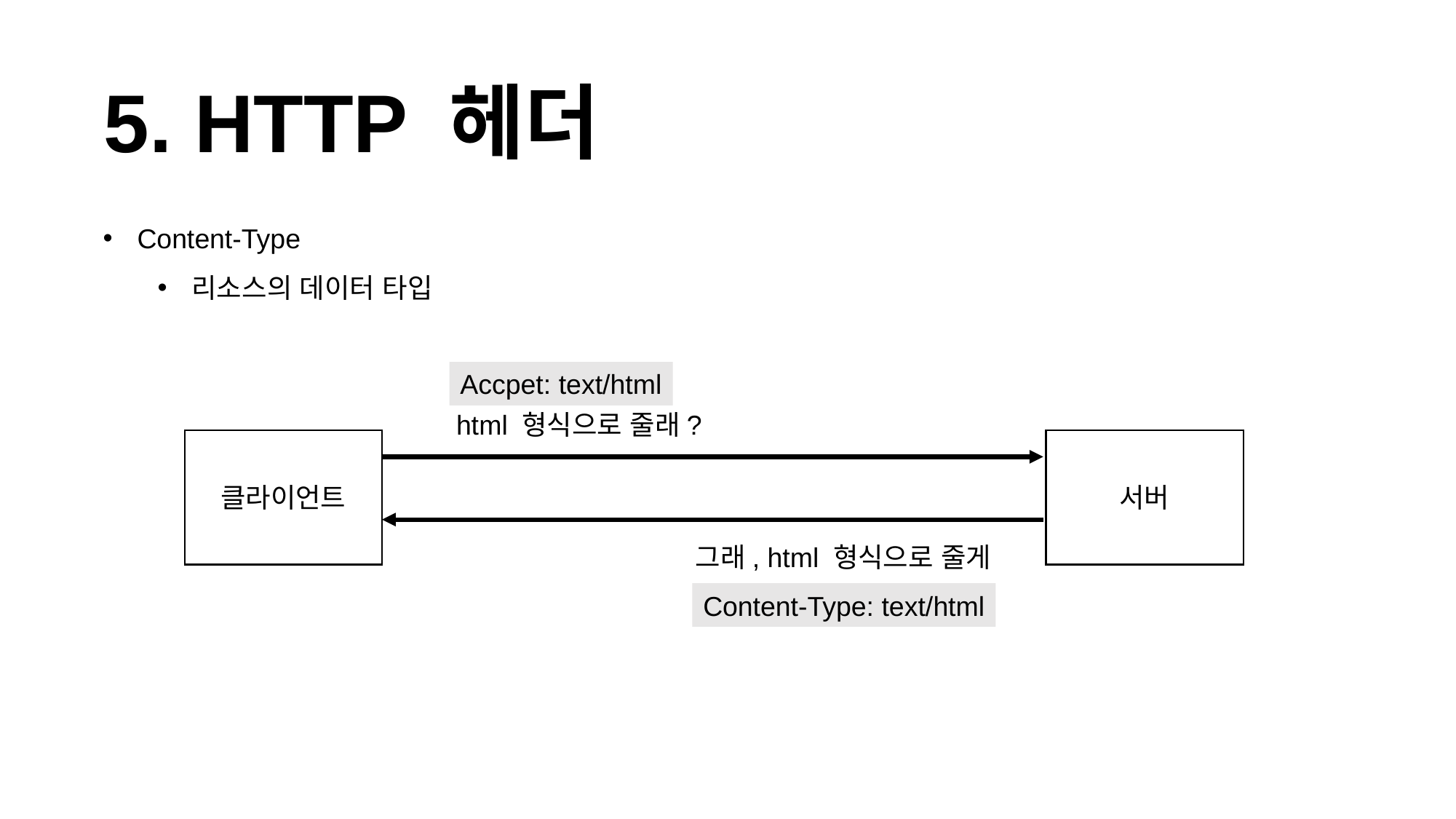

5. HTTP 헤더
Content-Type
리소스의 데이터 타입
Accpet: text/html
html 형식으로 줄래?

클라이언트

서버
그래, html 형식으로 줄게
Content-Type: text/html